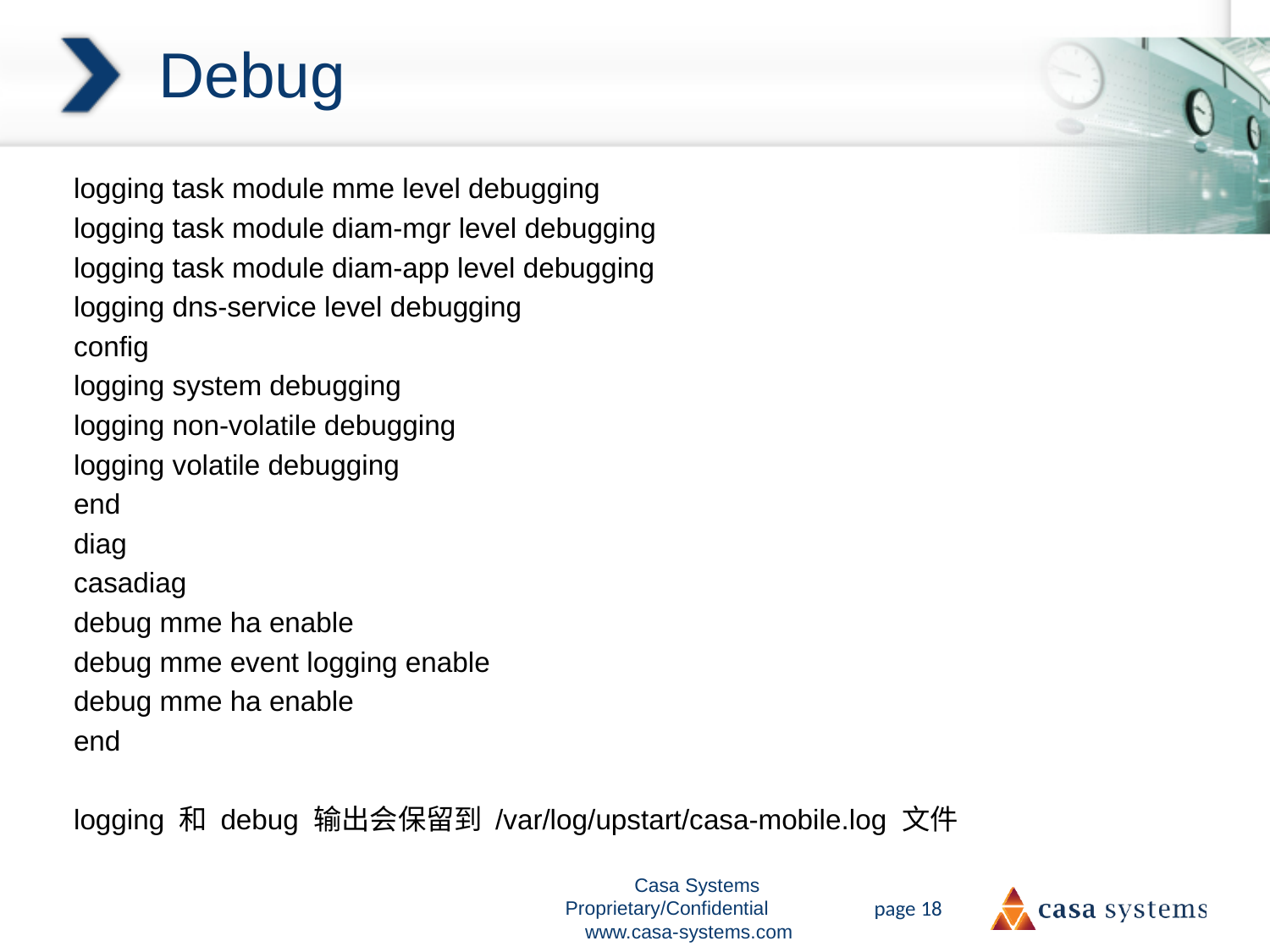

# Debug
logging task module mme level debugging
logging task module diam-mgr level debugging
logging task module diam-app level debugging
logging dns-service level debugging
config
logging system debugging
logging non-volatile debugging
logging volatile debugging
end
diag
casadiag
debug mme ha enable
debug mme event logging enable
debug mme ha enable
end

logging 和 debug 输出会保留到 /var/log/upstart/casa-mobile.log 文件
Casa Systems Proprietary/Confidential            www.casa-systems.com
page 18